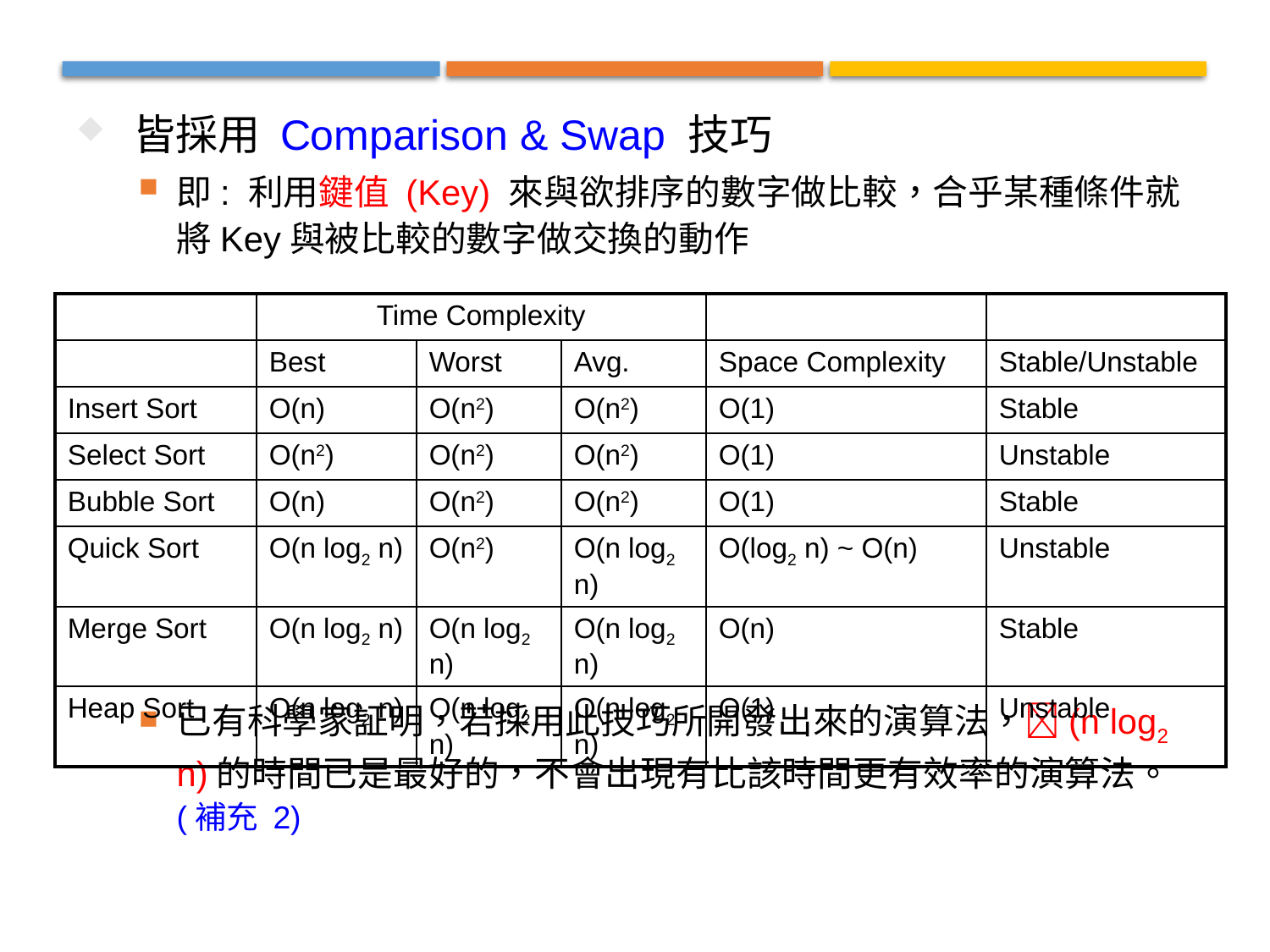

皆採用 Comparison & Swap 技巧
即: 利用鍵值 (Key) 來與欲排序的數字做比較，合乎某種條件就將Key與被比較的數字做交換的動作

已有科學家証明，若採用此技巧所開發出來的演算法，θ(n log2 n)的時間已是最好的，不會出現有比該時間更有效率的演算法。(補充 2)
|  | Time Complexity |  |  |  |  |
| --- | --- | --- | --- | --- | --- |
|  | Best | Worst | Avg. | Space Complexity | Stable/Unstable |
| Insert Sort | O(n) | O(n2) | O(n2) | O(1) | Stable |
| Select Sort | O(n2) | O(n2) | O(n2) | O(1) | Unstable |
| Bubble Sort | O(n) | O(n2) | O(n2) | O(1) | Stable |
| Quick Sort | O(n log2 n) | O(n2) | O(n log2 n) | O(log2 n) ~ O(n) | Unstable |
| Merge Sort | O(n log2 n) | O(n log2 n) | O(n log2 n) | O(n) | Stable |
| Heap Sort | O(n log2 n) | O(n log2 n) | O(n log2 n) | O(1) | Unstable |